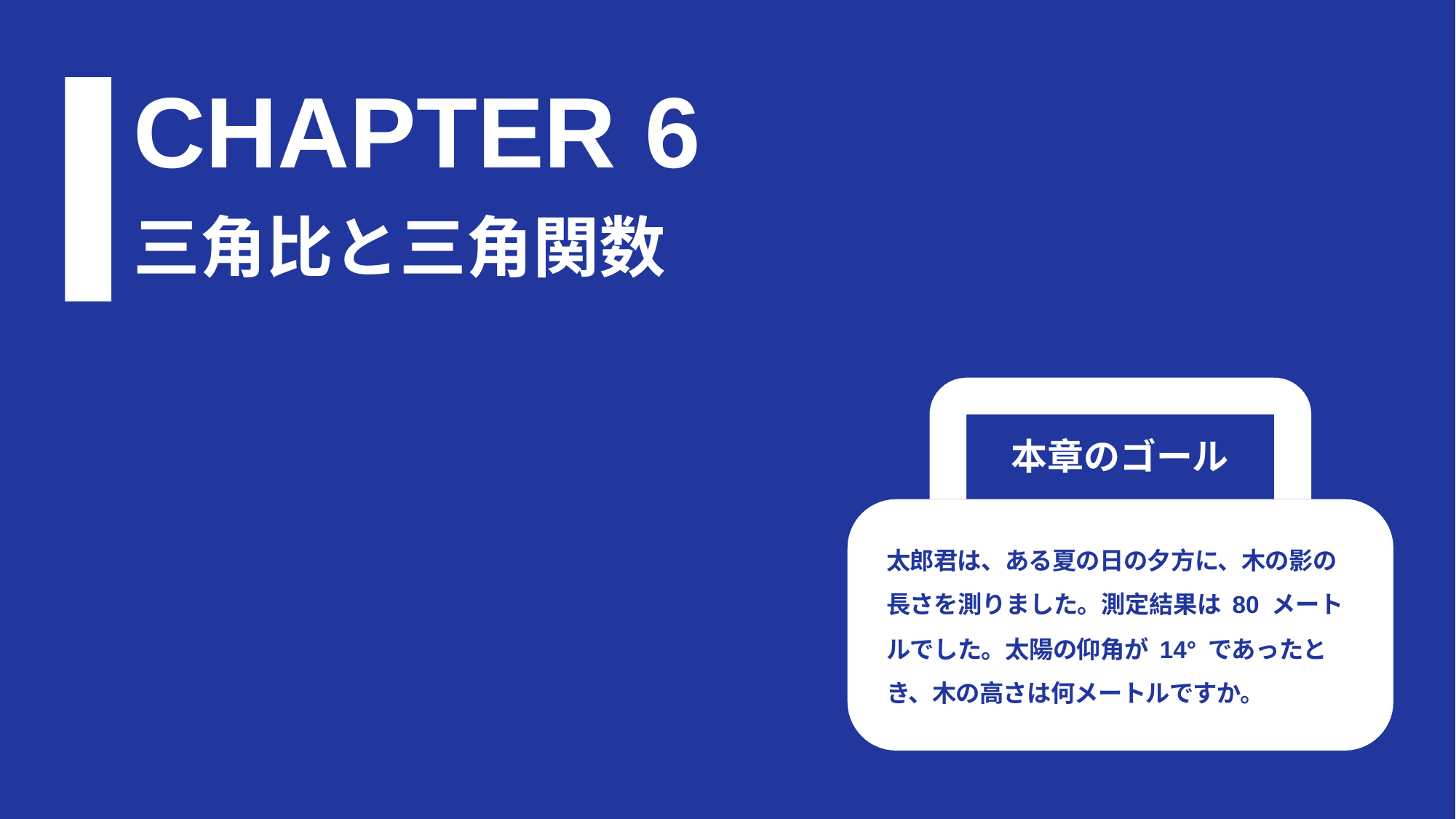

# CHAPTER 6
三角比と三角関数

本章のゴール

太郎君は、ある夏の日の夕方に、木の影の長さを測りました。測定結果は 80 メート
ルでした。太陽の仰角が 14° であったとき、木の高さは何メートルですか。